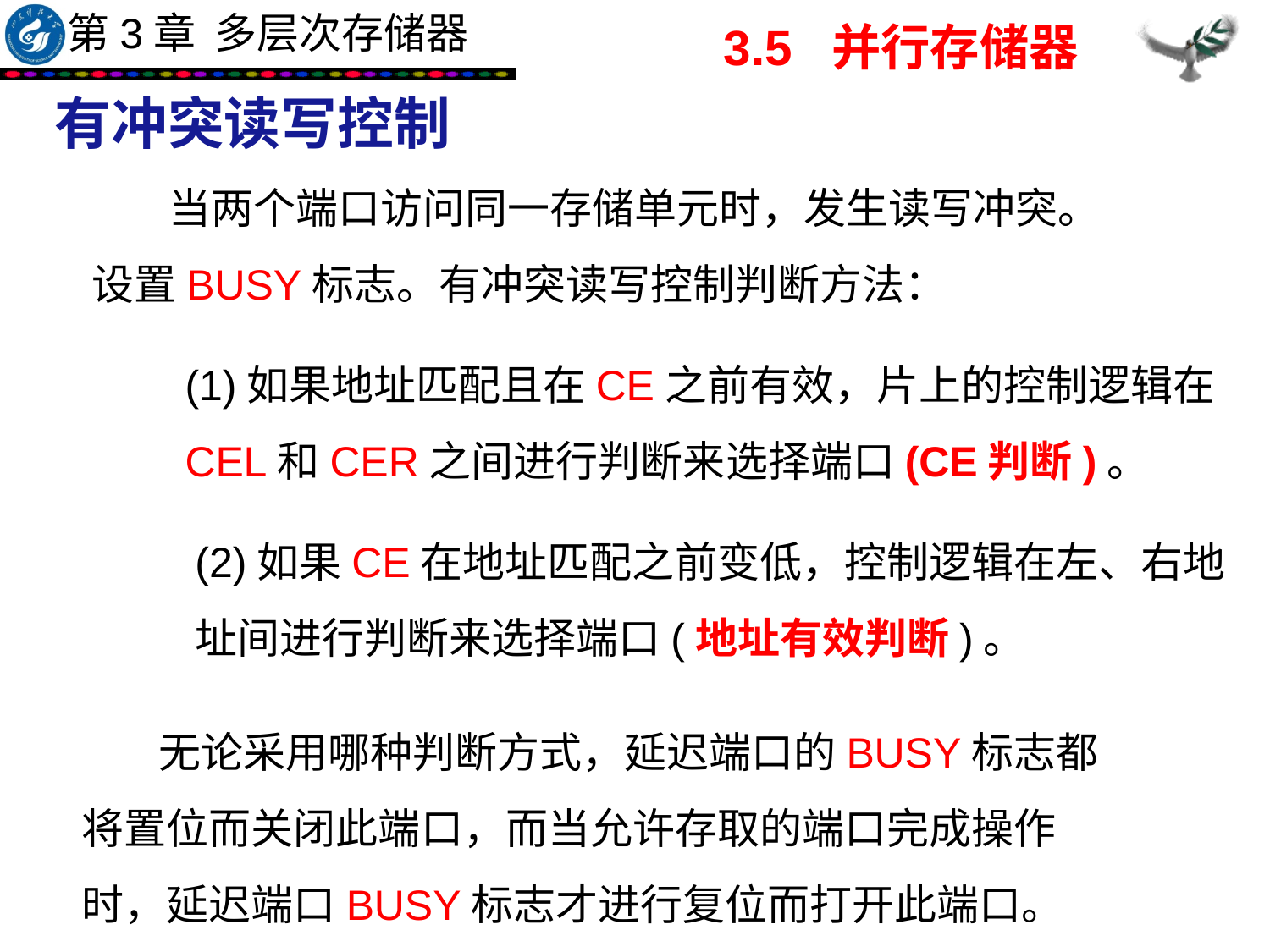

3.5  并行存储器
有冲突读写控制
       当两个端口访问同一存储单元时，发生读写冲突。设置BUSY标志。有冲突读写控制判断方法：
(1)如果地址匹配且在CE之前有效，片上的控制逻辑在CEL和CER之间进行判断来选择端口(CE判断)。
(2)如果CE在地址匹配之前变低，控制逻辑在左、右地址间进行判断来选择端口(地址有效判断)。
       无论采用哪种判断方式，延迟端口的BUSY标志都将置位而关闭此端口，而当允许存取的端口完成操作时，延迟端口BUSY标志才进行复位而打开此端口。